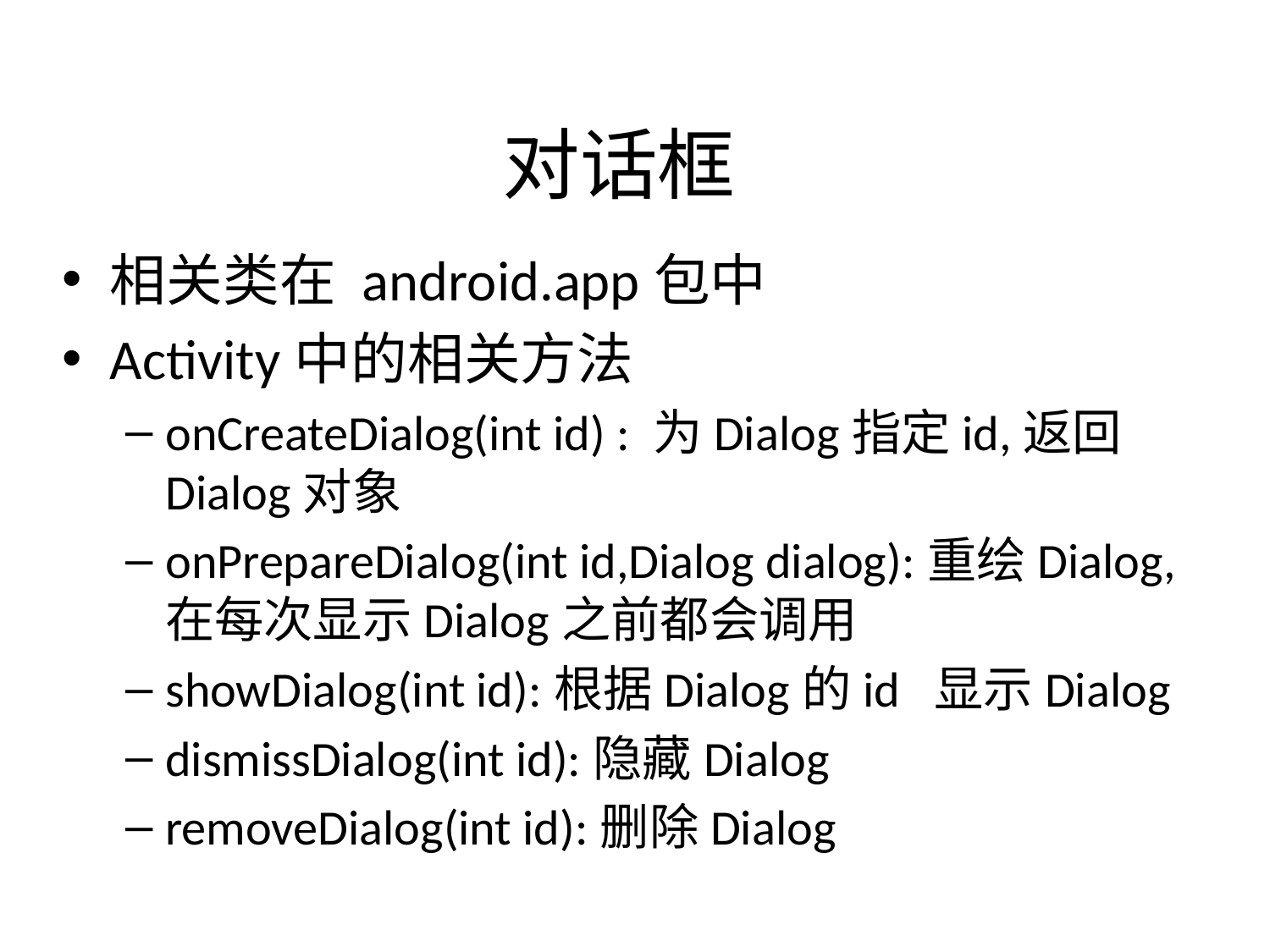

# 对话框
相关类在 android.app包中
Activity中的相关方法
onCreateDialog(int id) : 为Dialog指定id,返回Dialog对象
onPrepareDialog(int id,Dialog dialog):重绘Dialog,在每次显示Dialog之前都会调用
showDialog(int id):根据Dialog的id  显示Dialog
dismissDialog(int id):隐藏Dialog
removeDialog(int id):删除Dialog